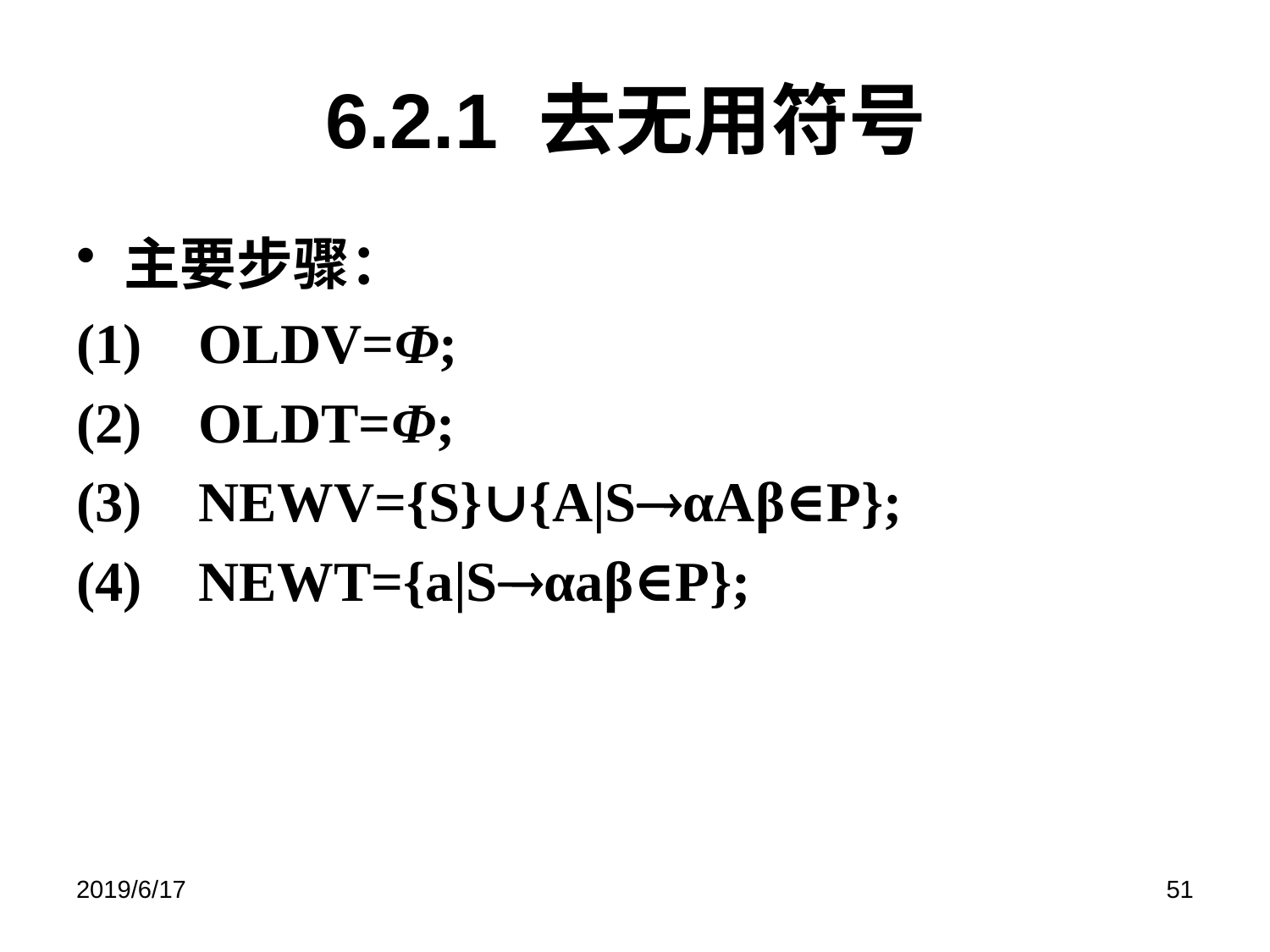

# 6.2.1 去无用符号
主要步骤：
(1)    OLDV=Φ;
(2)    OLDT=Φ;
(3)    NEWV={S}∪{A|S→αAβ∈P};
(4)    NEWT={a|S→αaβ∈P};
2019/6/17
51